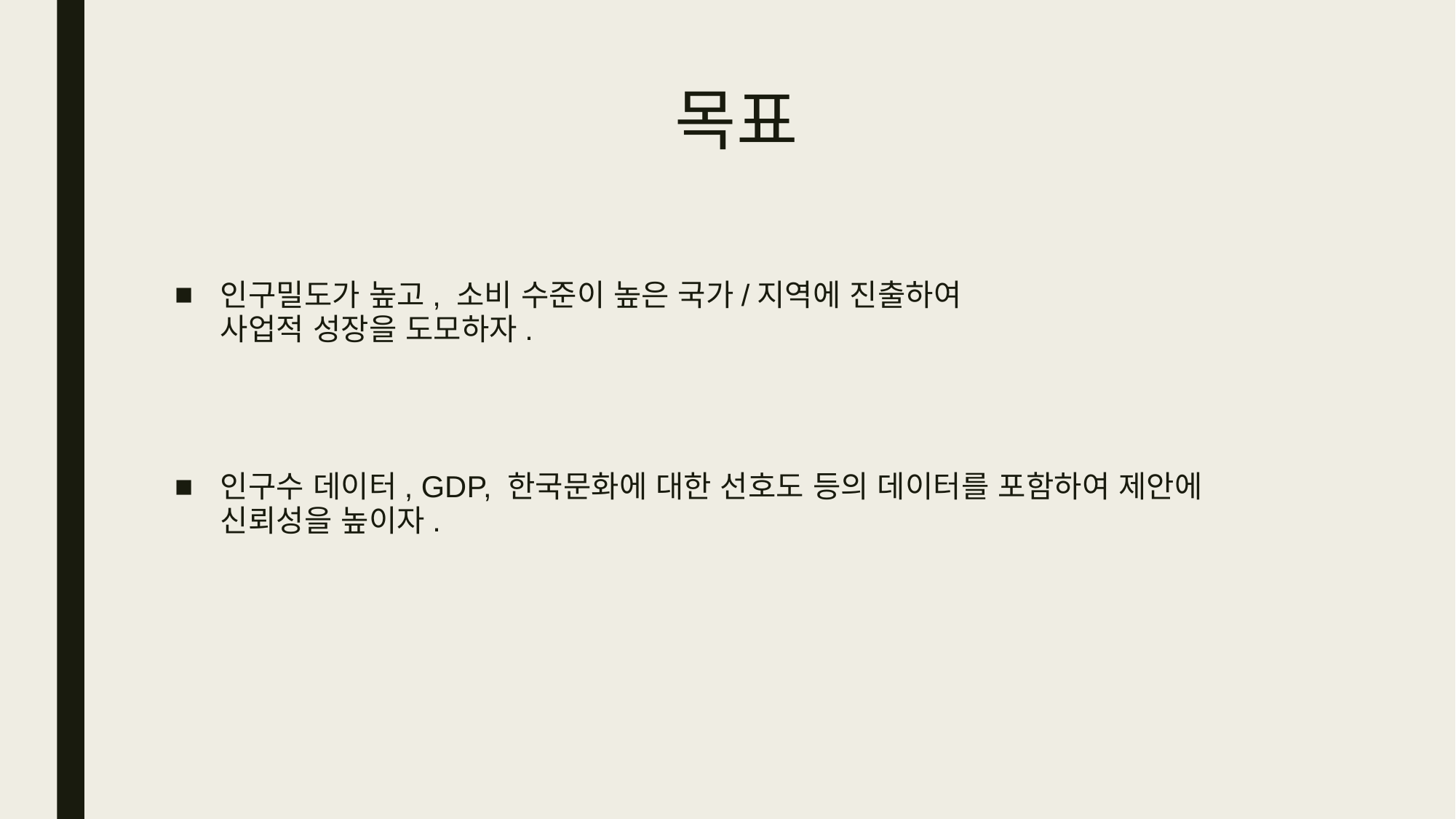

# 목표
인구밀도가 높고, 소비 수준이 높은 국가/지역에 진출하여                                       사업적 성장을 도모하자.

인구수 데이터, GDP, 한국문화에 대한 선호도 등의 데이터를 포함하여 제안에     신뢰성을 높이자.